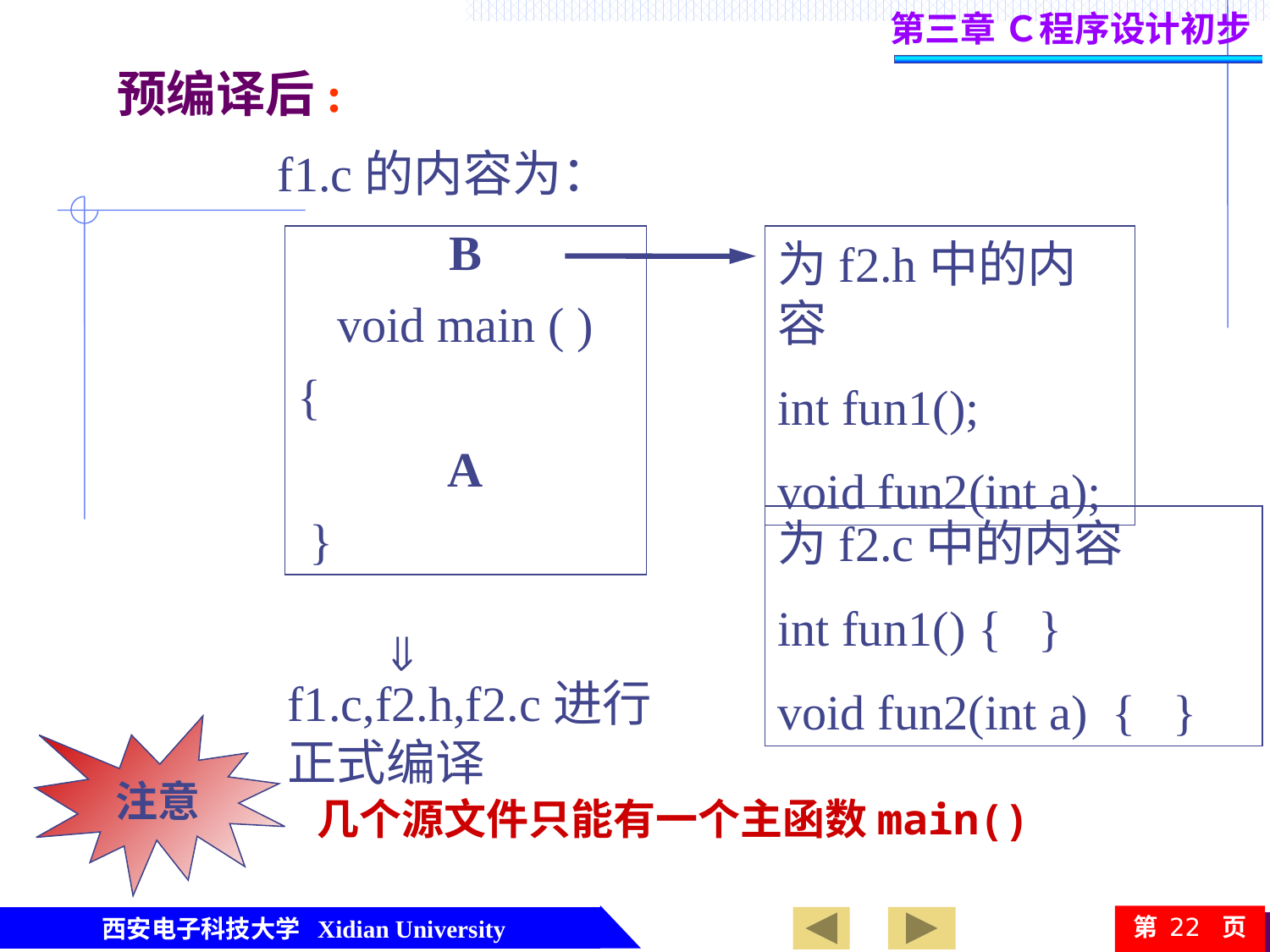

第三章 Ｃ程序设计初步

预编译后:
f1.c的内容为：
B
void main ( )
{
A
 }
为f2.h中的内容
int fun1();
void fun2(int a);

为f2.c中的内容
int fun1() {   }
void fun2(int a)  {   }
⇓
f1.c,f2.h,f2.c进行正式编译
注意
几个源文件只能有一个主函数main()